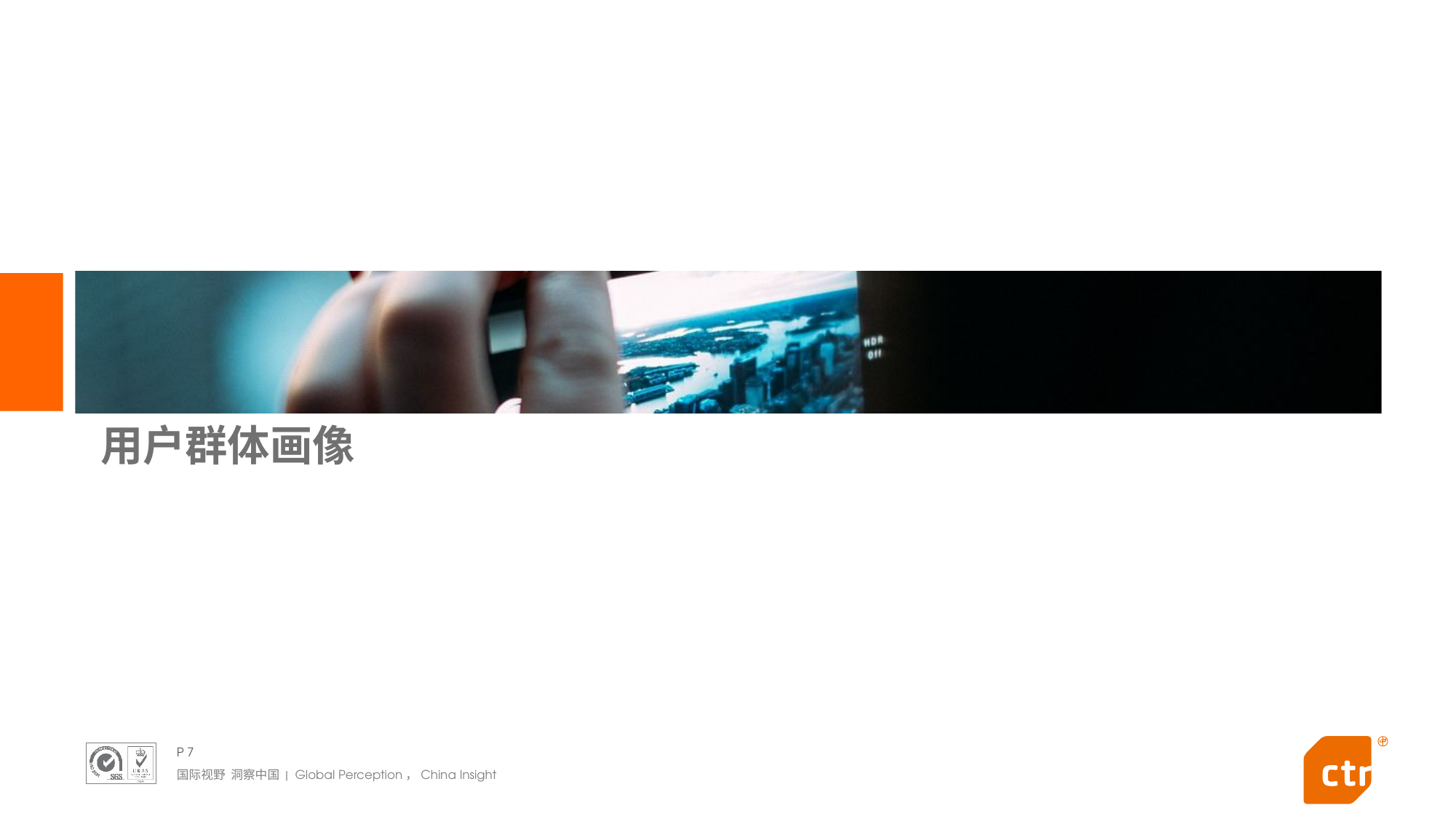

# 用户群体画像
P 7
国际视野  洞察中国 |  Global Perception，China Insight